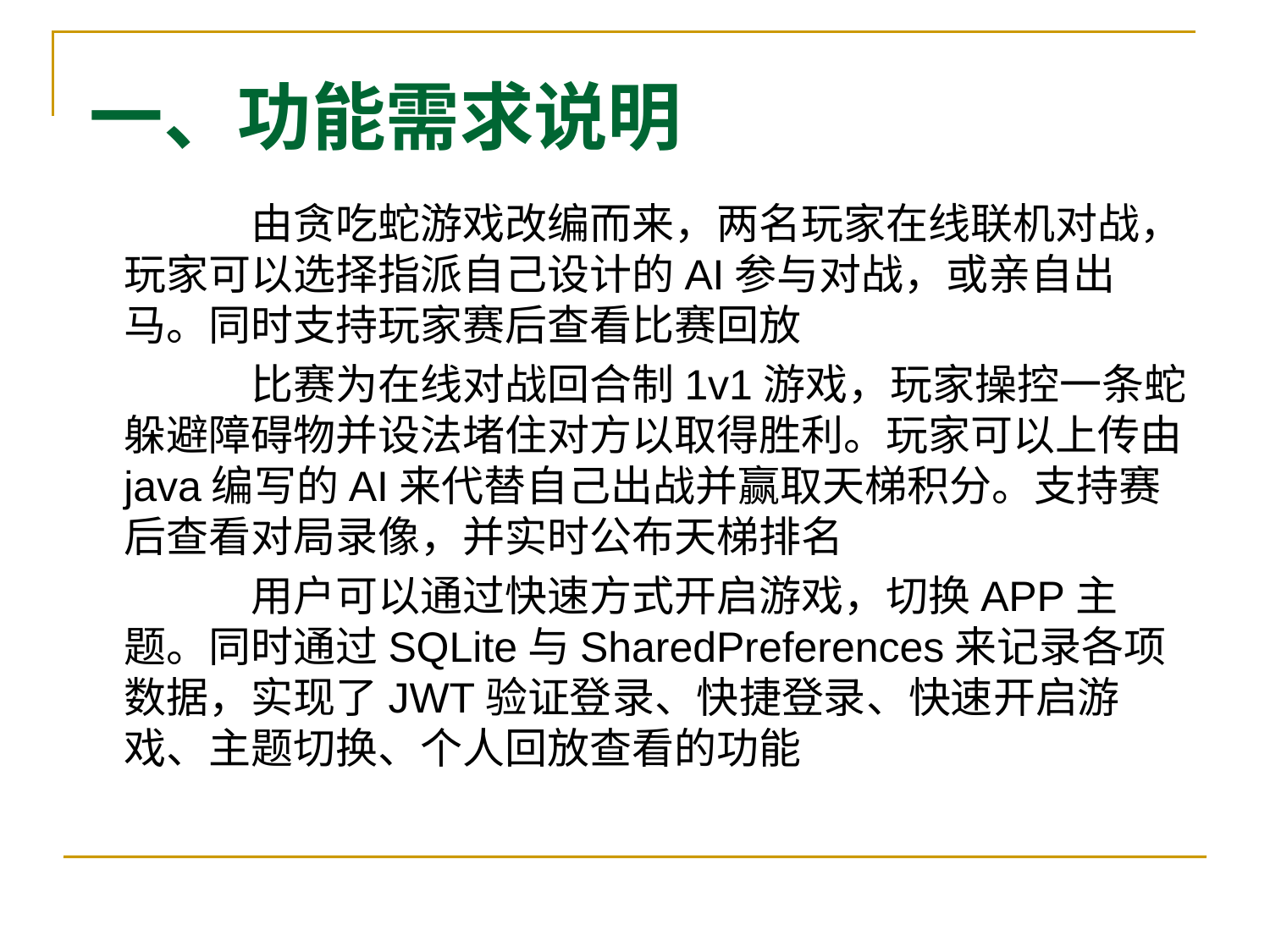

# 一、功能需求说明
	由贪吃蛇游戏改编而来，两名玩家在线联机对战，玩家可以选择指派自己设计的AI参与对战，或亲自出马。同时支持玩家赛后查看比赛回放
	比赛为在线对战回合制1v1游戏，玩家操控一条蛇躲避障碍物并设法堵住对方以取得胜利。玩家可以上传由java编写的AI来代替自己出战并赢取天梯积分。支持赛后查看对局录像，并实时公布天梯排名
	用户可以通过快速方式开启游戏，切换APP主题。同时通过SQLite与SharedPreferences来记录各项数据，实现了JWT验证登录、快捷登录、快速开启游戏、主题切换、个人回放查看的功能